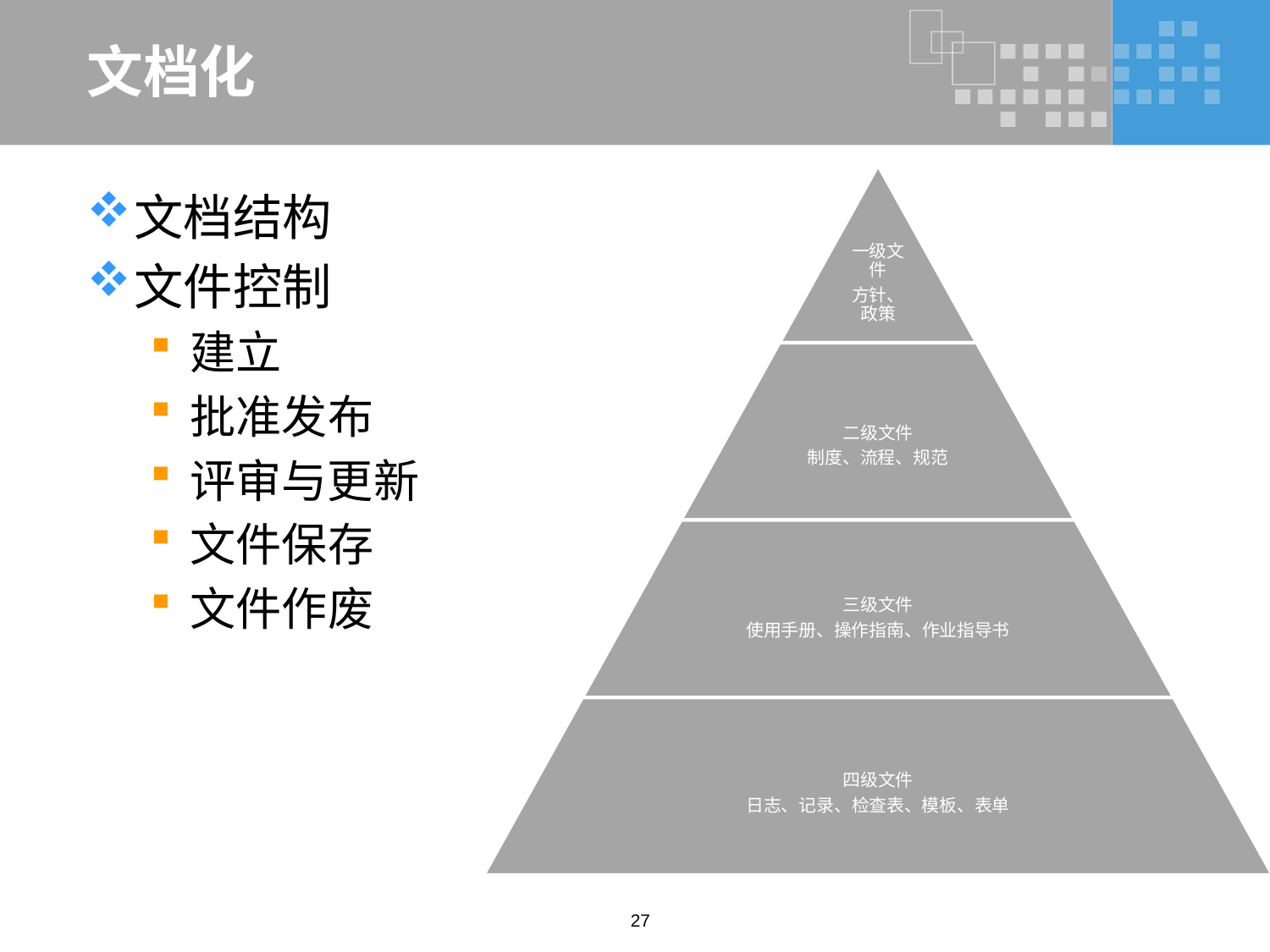

# 文档化
一级文件
方针、政策
二级文件
制度、流程、规范
三级文件
使用手册、操作指南、作业指导书
四级文件
日志、记录、检查表、模板、表单
文档结构
文件控制
建立
批准发布
评审与更新
文件保存
文件作废

27